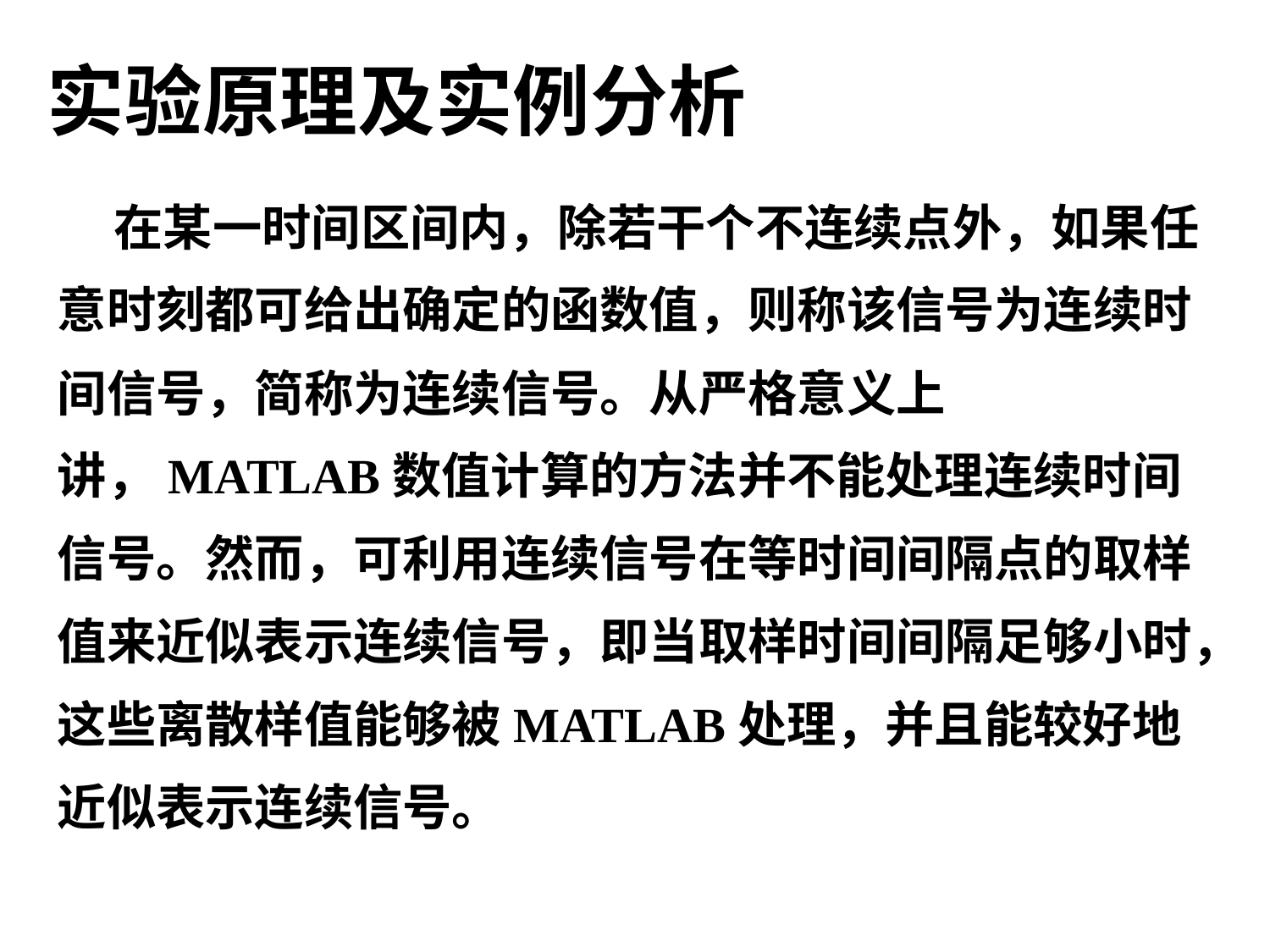

实验原理及实例分析
    在某一时间区间内，除若干个不连续点外，如果任意时刻都可给出确定的函数值，则称该信号为连续时间信号，简称为连续信号。从严格意义上讲，MATLAB数值计算的方法并不能处理连续时间信号。然而，可利用连续信号在等时间间隔点的取样值来近似表示连续信号，即当取样时间间隔足够小时，这些离散样值能够被MATLAB处理，并且能较好地近似表示连续信号。